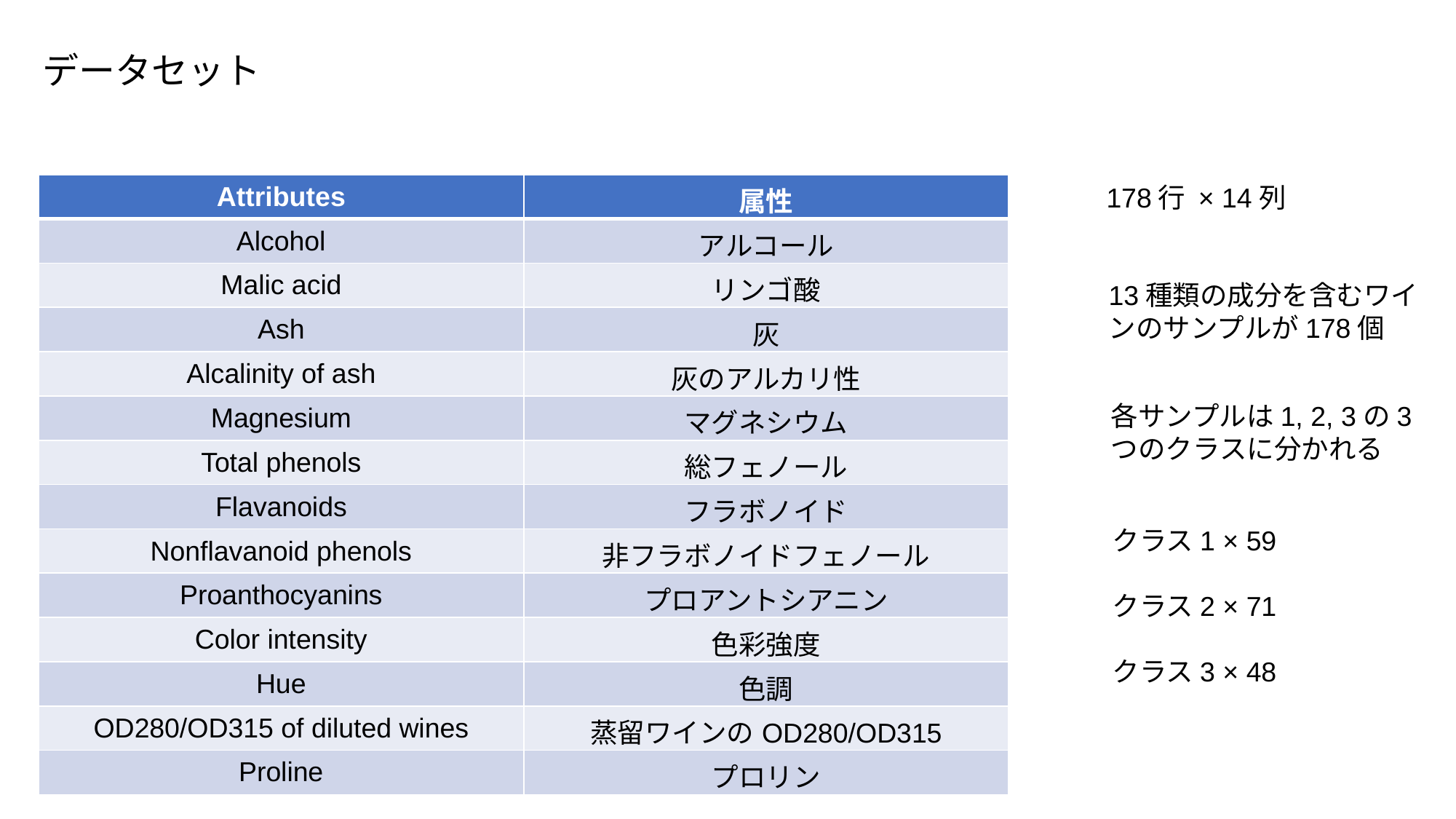

データセット
| Attributes | 属性 |
| --- | --- |
| Alcohol | アルコール |
| Malic acid | リンゴ酸 |
| Ash | 灰 |
| Alcalinity of ash | 灰のアルカリ性 |
| Magnesium | マグネシウム |
| Total phenols | 総フェノール |
| Flavanoids | フラボノイド |
| Nonflavanoid phenols | 非フラボノイドフェノール |
| Proanthocyanins | プロアントシアニン |
| Color intensity | 色彩強度 |
| Hue | 色調 |
| OD280/OD315 of diluted wines | 蒸留ワインのOD280/OD315 |
| Proline | プロリン |
178行 × 14列
13種類の成分を含むワインのサンプルが178個
各サンプルは1, 2, 3の3つのクラスに分かれる
クラス1 × 59

クラス2 × 71

クラス3 × 48